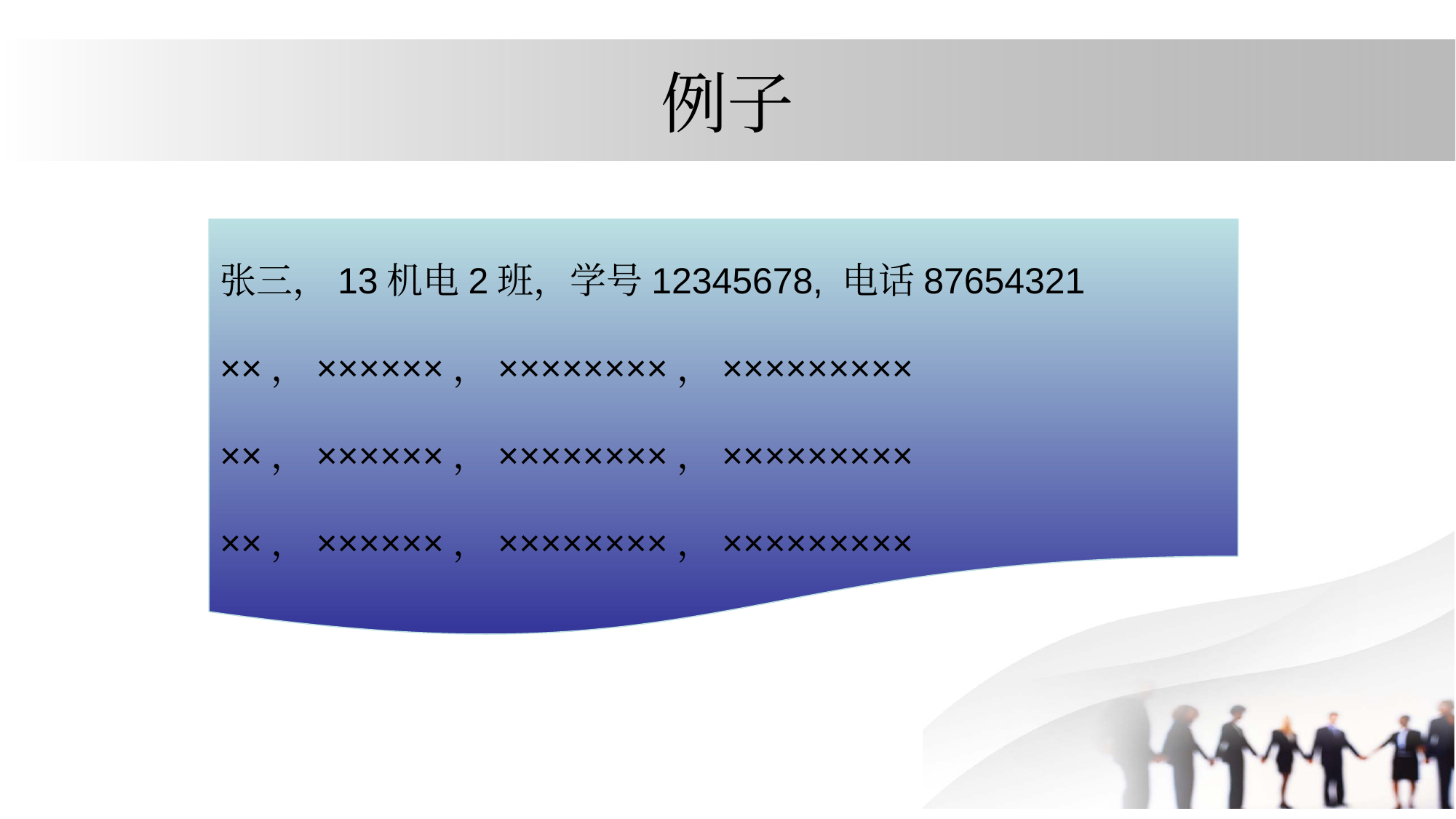

# 例子

张三，13机电2班，学号12345678, 电话87654321

××，××××××，××××××××，×××××××××

××，××××××，××××××××，×××××××××

××，××××××，××××××××，×××××××××